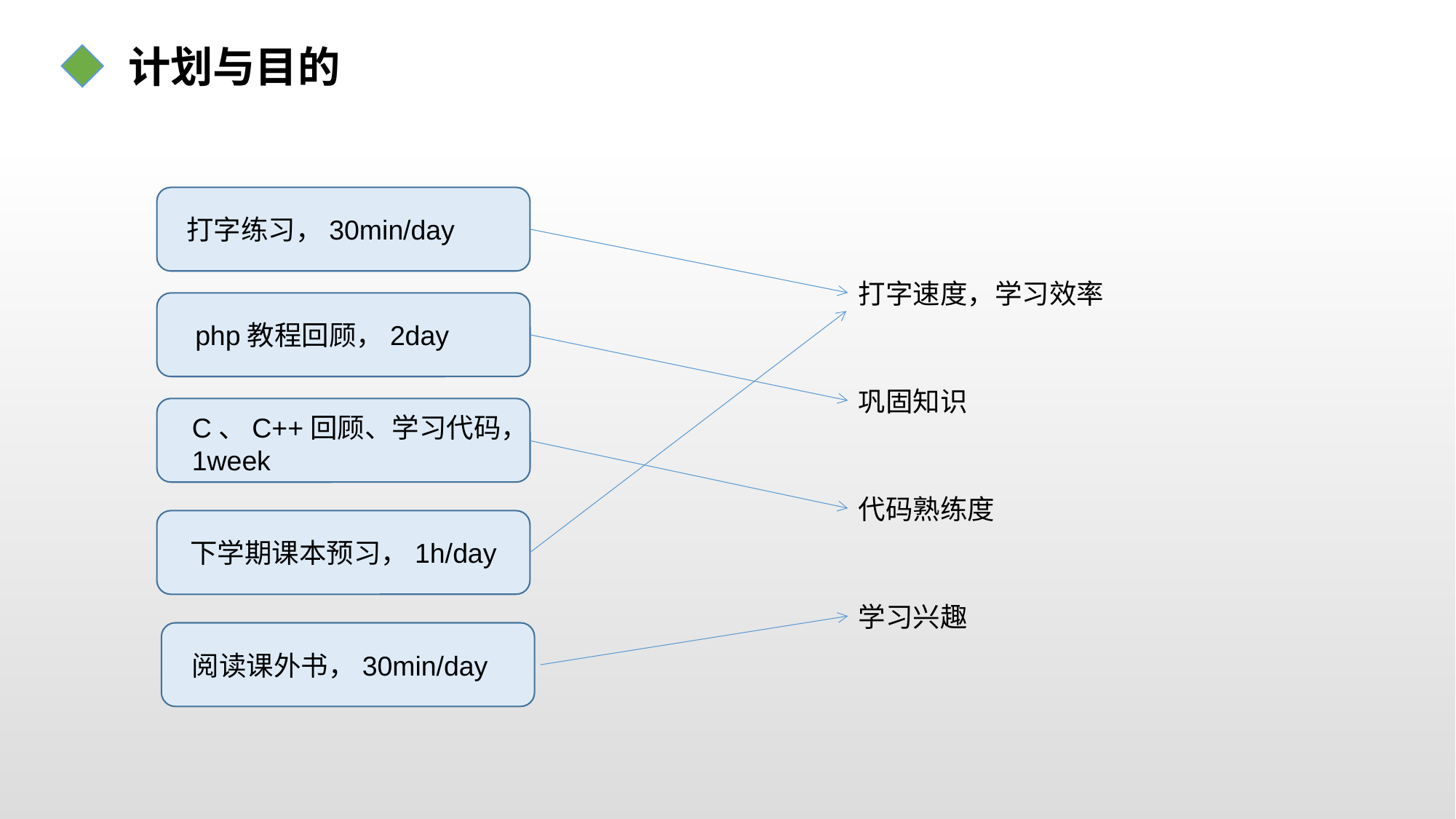

计划与目的

打字练习，30min/day
打字速度，学习效率

php教程回顾，2day
巩固知识

C、C++回顾、学习代码，1week
代码熟练度

下学期课本预习，1h/day
学习兴趣

阅读课外书，30min/day